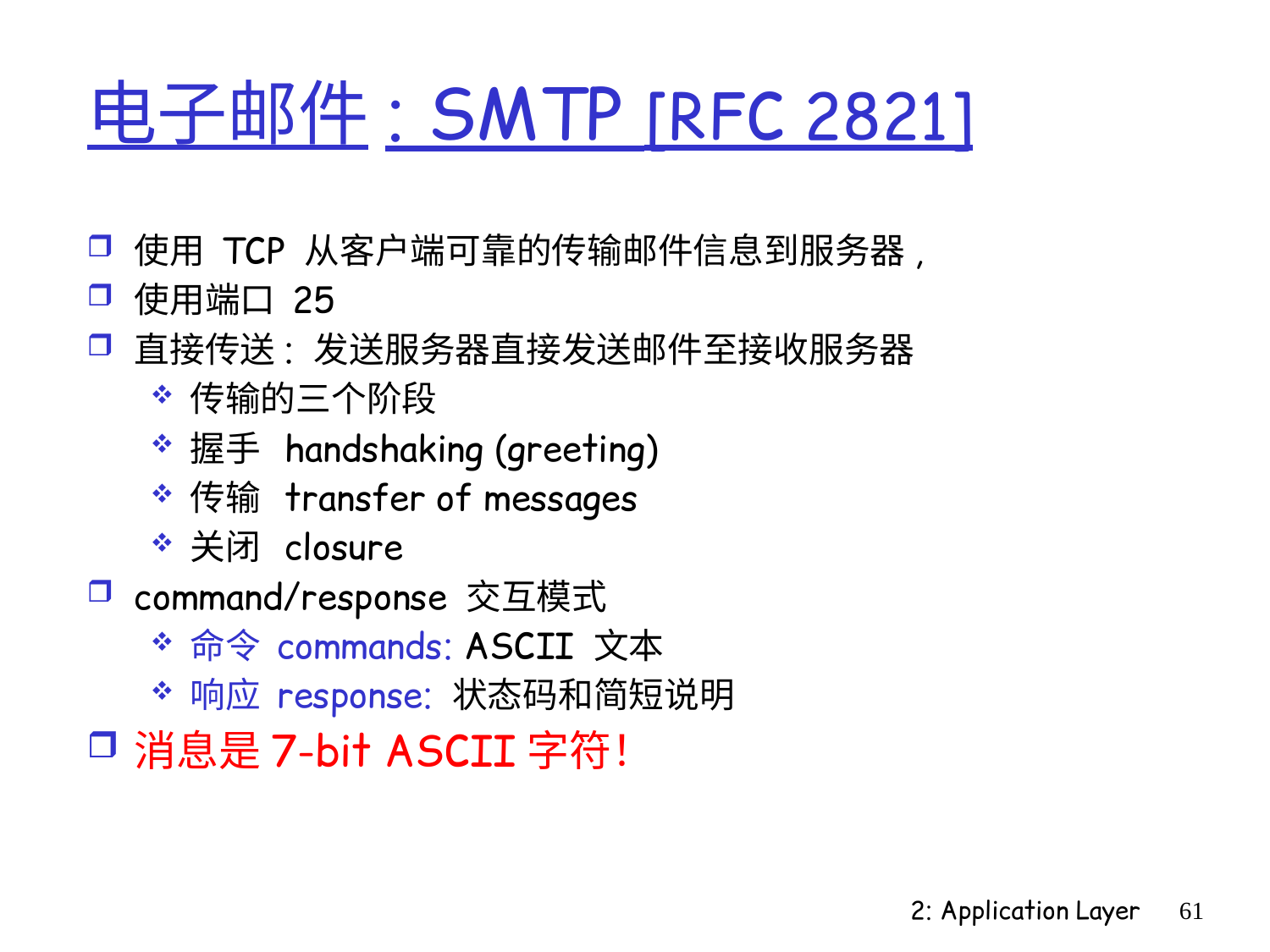

# 电子邮件: SMTP [RFC 2821]
使用 TCP 从客户端可靠的传输邮件信息到服务器,
使用端口 25
直接传送: 发送服务器直接发送邮件至接收服务器
传输的三个阶段
握手  handshaking (greeting)
传输  transfer of messages
关闭  closure
command/response 交互模式
命令 commands: ASCII 文本
响应 response: 状态码和简短说明
消息是7-bit ASCII字符！

2: Application Layer
61